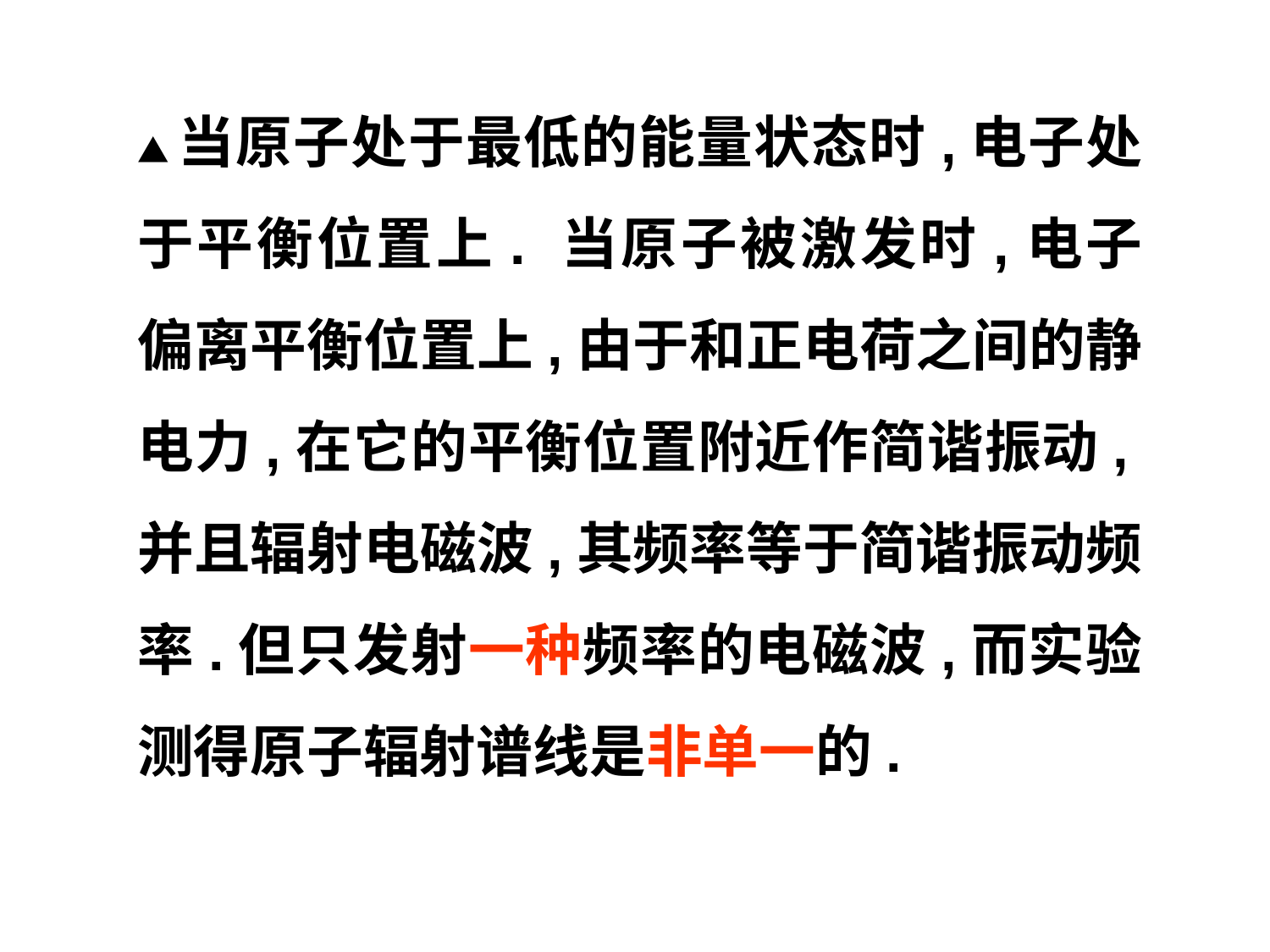

▲当原子处于最低的能量状态时,电子处于平衡位置上. 当原子被激发时,电子偏离平衡位置上,由于和正电荷之间的静电力,在它的平衡位置附近作简谐振动,并且辐射电磁波,其频率等于简谐振动频率.但只发射一种频率的电磁波,而实验测得原子辐射谱线是非单一的.